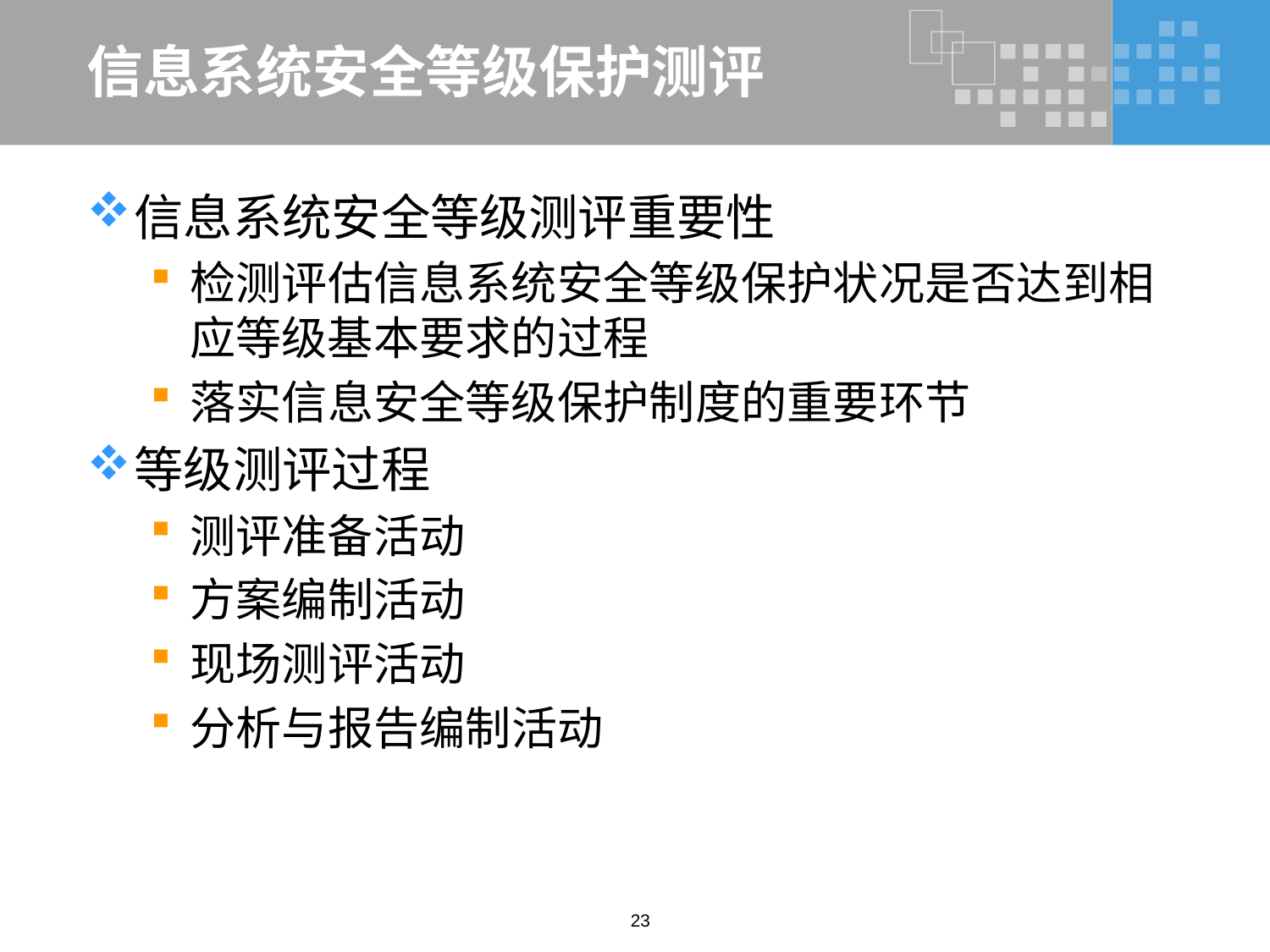

# 信息系统安全等级保护测评
信息系统安全等级测评重要性
检测评估信息系统安全等级保护状况是否达到相应等级基本要求的过程
落实信息安全等级保护制度的重要环节
等级测评过程
测评准备活动
方案编制活动
现场测评活动
分析与报告编制活动
23